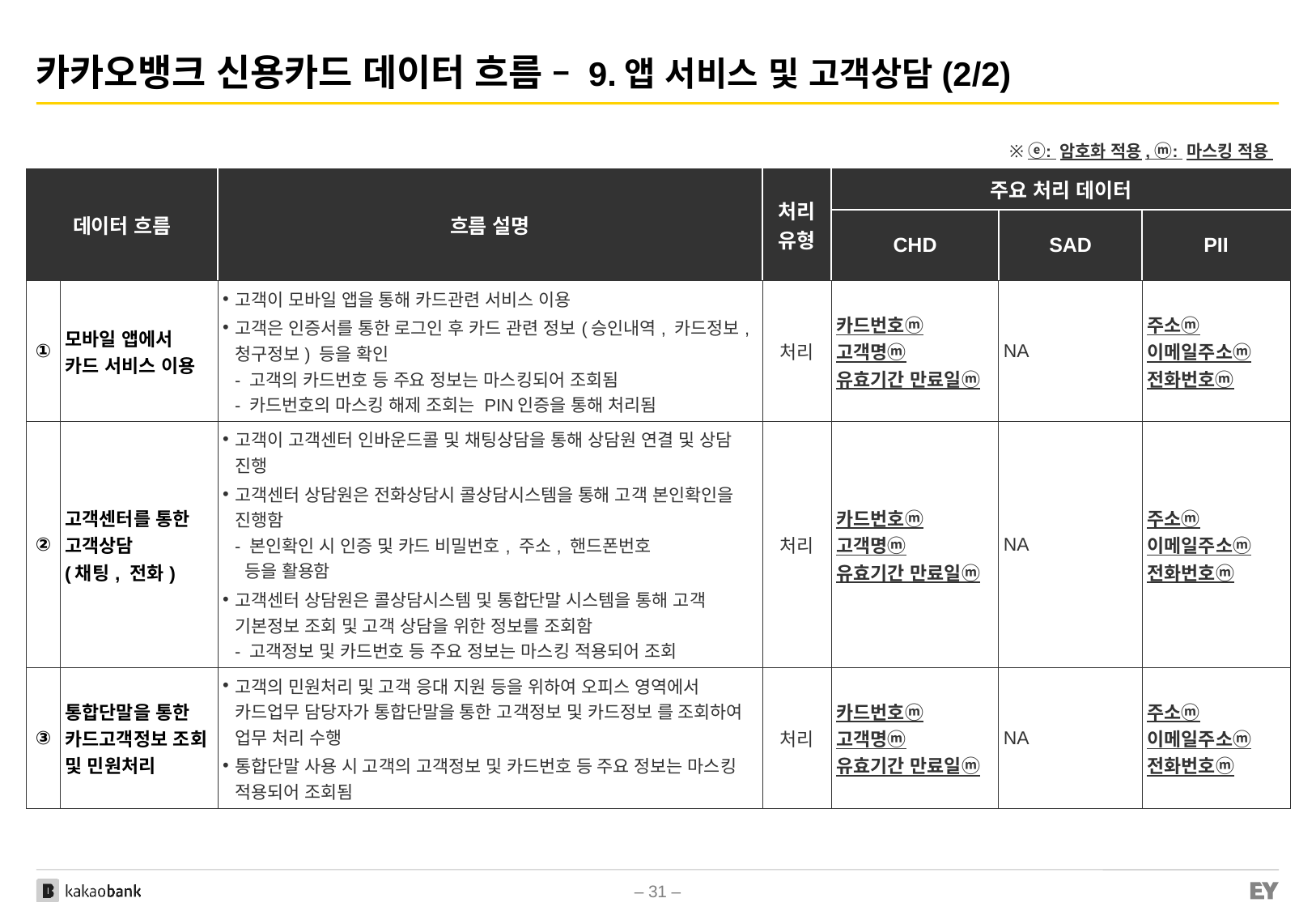

# 카카오뱅크 신용카드 데이터 흐름 – 9.앱 서비스 및 고객상담(2/2)
※ ⓔ: 암호화 적용, ⓜ: 마스킹 적용
| 데이터 흐름 |  | 흐름 설명 | 처리 유형 | 주요 처리 데이터 |  |  |
| --- | --- | --- | --- | --- | --- | --- |
|  |  |  |  | CHD | SAD | PII |
| ① | 모바일 앱에서 카드 서비스 이용 | 고객이 모바일 앱을 통해 카드관련 서비스 이용 고객은 인증서를 통한 로그인 후 카드 관련 정보(승인내역, 카드정보, 청구정보) 등을 확인 - 고객의 카드번호 등 주요 정보는 마스킹되어 조회됨 - 카드번호의 마스킹 해제 조회는 PIN인증을 통해 처리됨 | 처리 | 카드번호ⓜ 고객명ⓜ 유효기간 만료일ⓜ | NA | 주소ⓜ 이메일주소ⓜ 전화번호ⓜ |
| ② | 고객센터를 통한 고객상담 (채팅, 전화) | 고객이 고객센터 인바운드콜 및 채팅상담을 통해 상담원 연결 및 상담 진행 고객센터 상담원은 전화상담시 콜상담시스템을 통해 고객 본인확인을 진행함 - 본인확인 시 인증 및 카드 비밀번호, 주소, 핸드폰번호 등을 활용함 고객센터 상담원은 콜상담시스템 및 통합단말 시스템을 통해 고객 기본정보 조회 및 고객 상담을 위한 정보를 조회함 - 고객정보 및 카드번호 등 주요 정보는 마스킹 적용되어 조회 | 처리 | 카드번호ⓜ 고객명ⓜ 유효기간 만료일ⓜ | NA | 주소ⓜ 이메일주소ⓜ 전화번호ⓜ |
| ③ | 통합단말을 통한 카드고객정보 조회 및 민원처리 | 고객의 민원처리 및 고객 응대 지원 등을 위하여 오피스 영역에서 카드업무 담당자가 통합단말을 통한 고객정보 및 카드정보 를 조회하여 업무 처리 수행 통합단말 사용 시 고객의 고객정보 및 카드번호 등 주요 정보는 마스킹 적용되어 조회됨 | 처리 | 카드번호ⓜ 고객명ⓜ 유효기간 만료일ⓜ | NA | 주소ⓜ 이메일주소ⓜ 전화번호ⓜ |